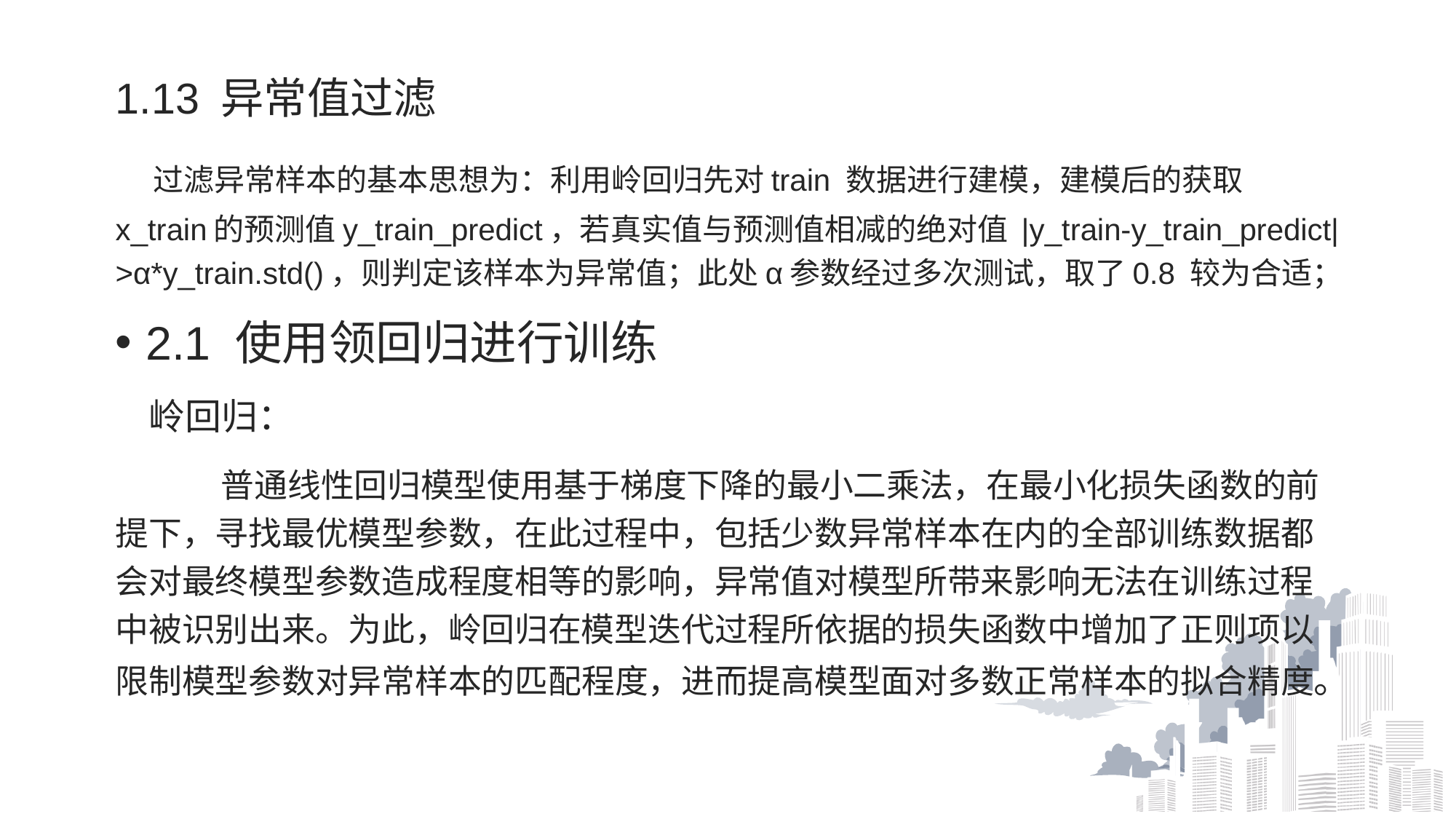

# 1.13 异常值过滤 过滤异常样本的基本思想为：利用岭回归先对train 数据进行建模，建模后的获取 x_train的预测值y_train_predict，若真实值与预测值相减的绝对值 |y_train-y_train_predict| >α*y_train.std()，则判定该样本为异常值；此处α参数经过多次测试，取了0.8 较为合适；
2.1 使用领回归进行训练
   岭回归：
            普通线性回归模型使用基于梯度下降的最小二乘法，在最小化损失函数的前提下，寻找最优模型参数，在此过程中，包括少数异常样本在内的全部训练数据都会对最终模型参数造成程度相等的影响，异常值对模型所带来影响无法在训练过程中被识别出来。为此，岭回归在模型迭代过程所依据的损失函数中增加了正则项以限制模型参数对异常样本的匹配程度，进而提高模型面对多数正常样本的拟合精度。